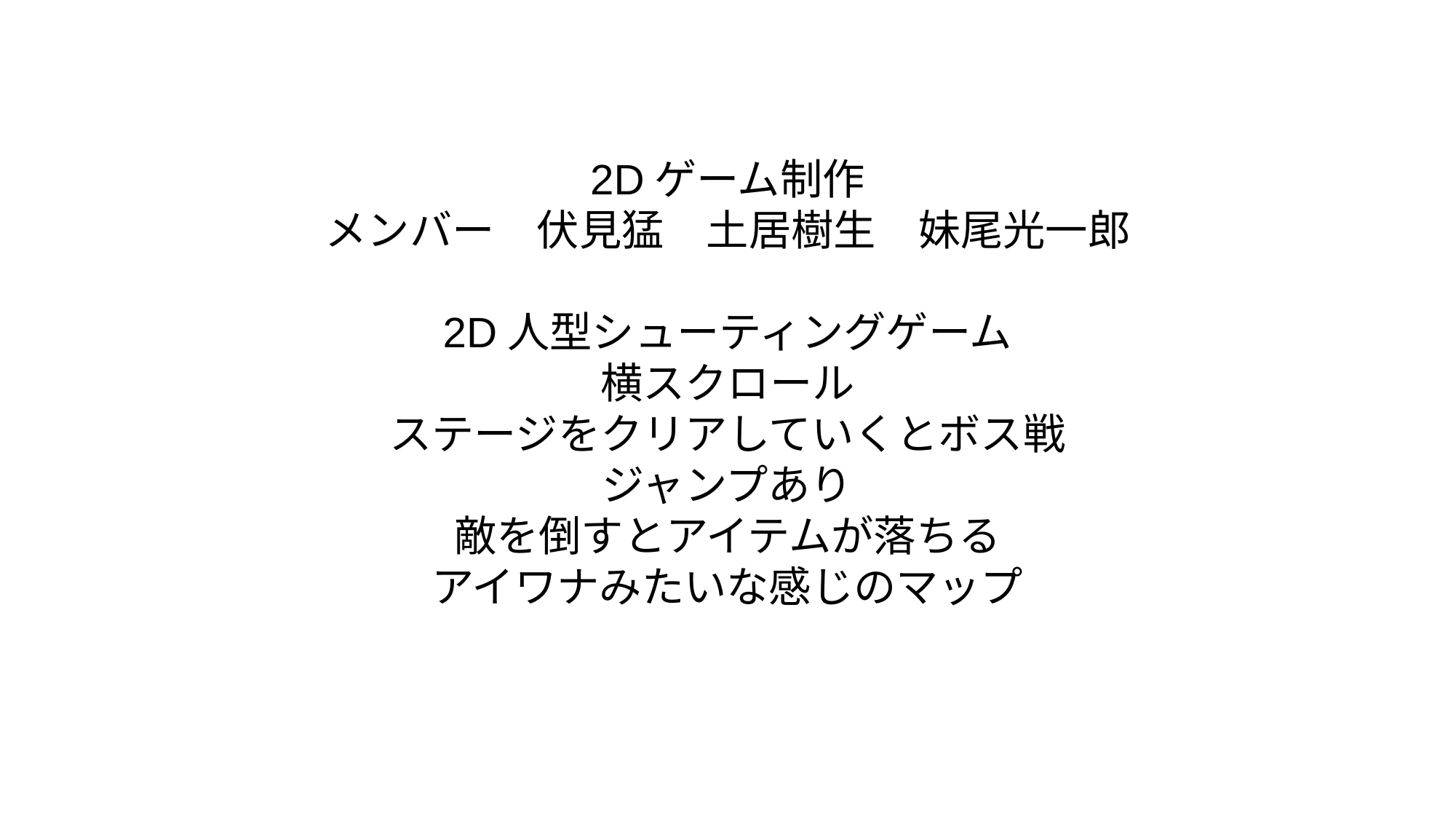

2Dゲーム制作
メンバー　伏見猛　土居樹生　妹尾光一郎
2D人型シューティングゲーム
横スクロール
ステージをクリアしていくとボス戦
ジャンプあり
敵を倒すとアイテムが落ちる
アイワナみたいな感じのマップ